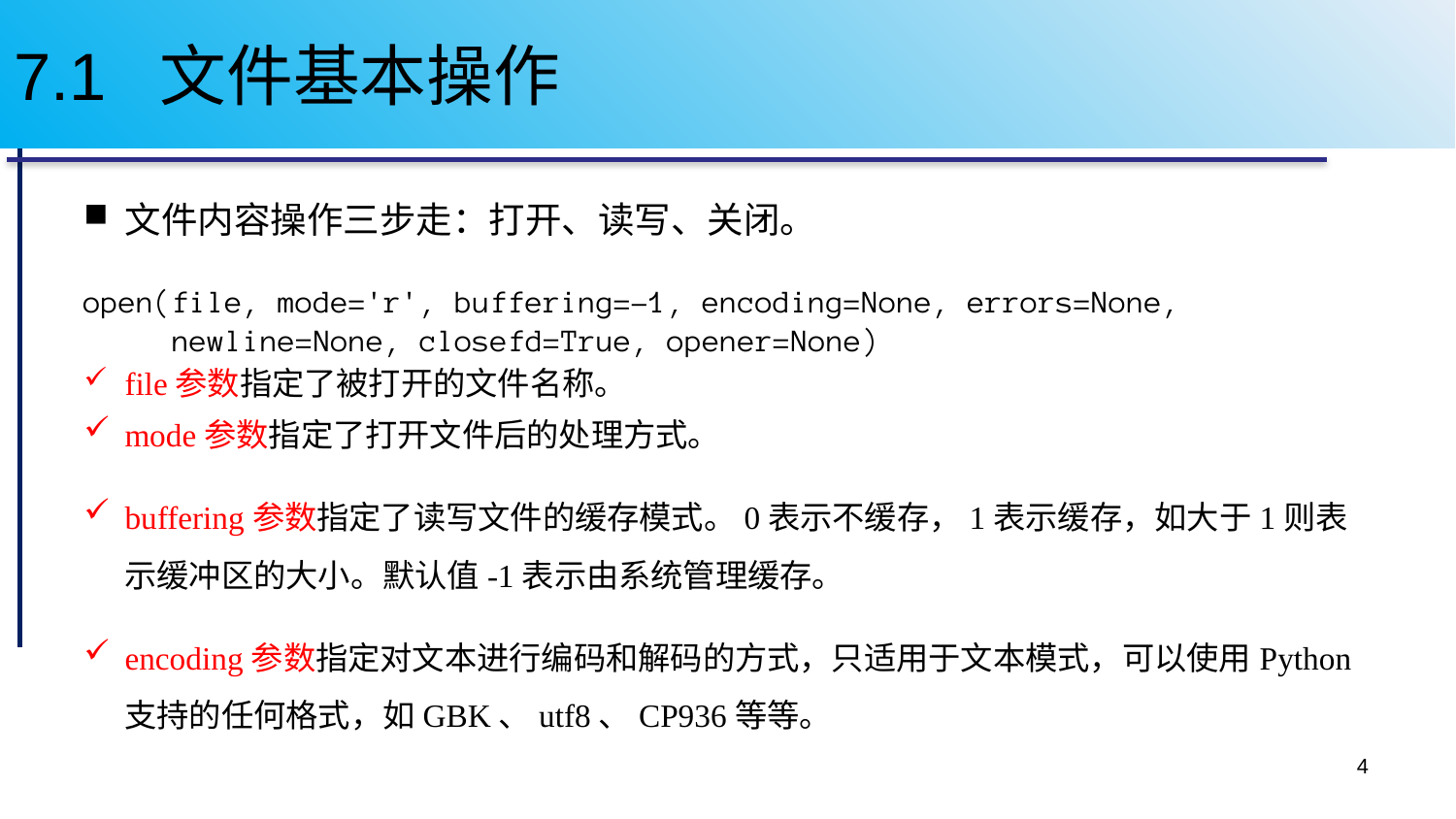

# 7.1  文件基本操作
文件内容操作三步走：打开、读写、关闭。

open(file, mode='r', buffering=-1, encoding=None, errors=None,
     newline=None, closefd=True, opener=None)
file参数指定了被打开的文件名称。
mode参数指定了打开文件后的处理方式。
buffering参数指定了读写文件的缓存模式。0表示不缓存，1表示缓存，如大于1则表示缓冲区的大小。默认值-1表示由系统管理缓存。
encoding参数指定对文本进行编码和解码的方式，只适用于文本模式，可以使用Python支持的任何格式，如GBK、utf8、CP936等等。
4